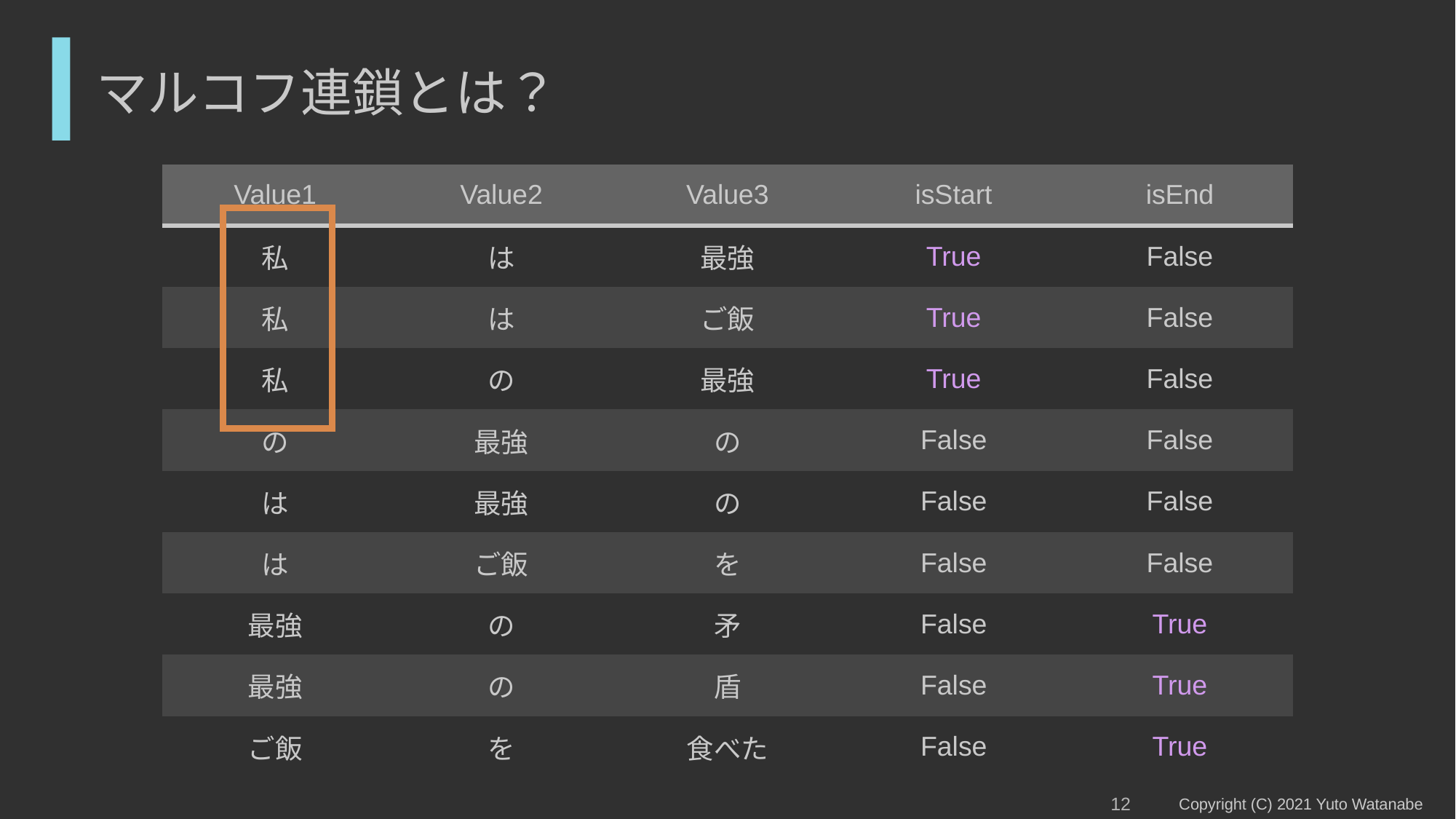

# マルコフ連鎖とは？
| Value1 | Value2 | Value3 | isStart | isEnd |
| --- | --- | --- | --- | --- |
| 私 | は | 最強 | True | False |
| 私 | は | ご飯 | True | False |
| 私 | の | 最強 | True | False |
| の | 最強 | の | False | False |
| は | 最強 | の | False | False |
| は | ご飯 | を | False | False |
| 最強 | の | 矛 | False | True |
| 最強 | の | 盾 | False | True |
| ご飯 | を | 食べた | False | True |

12